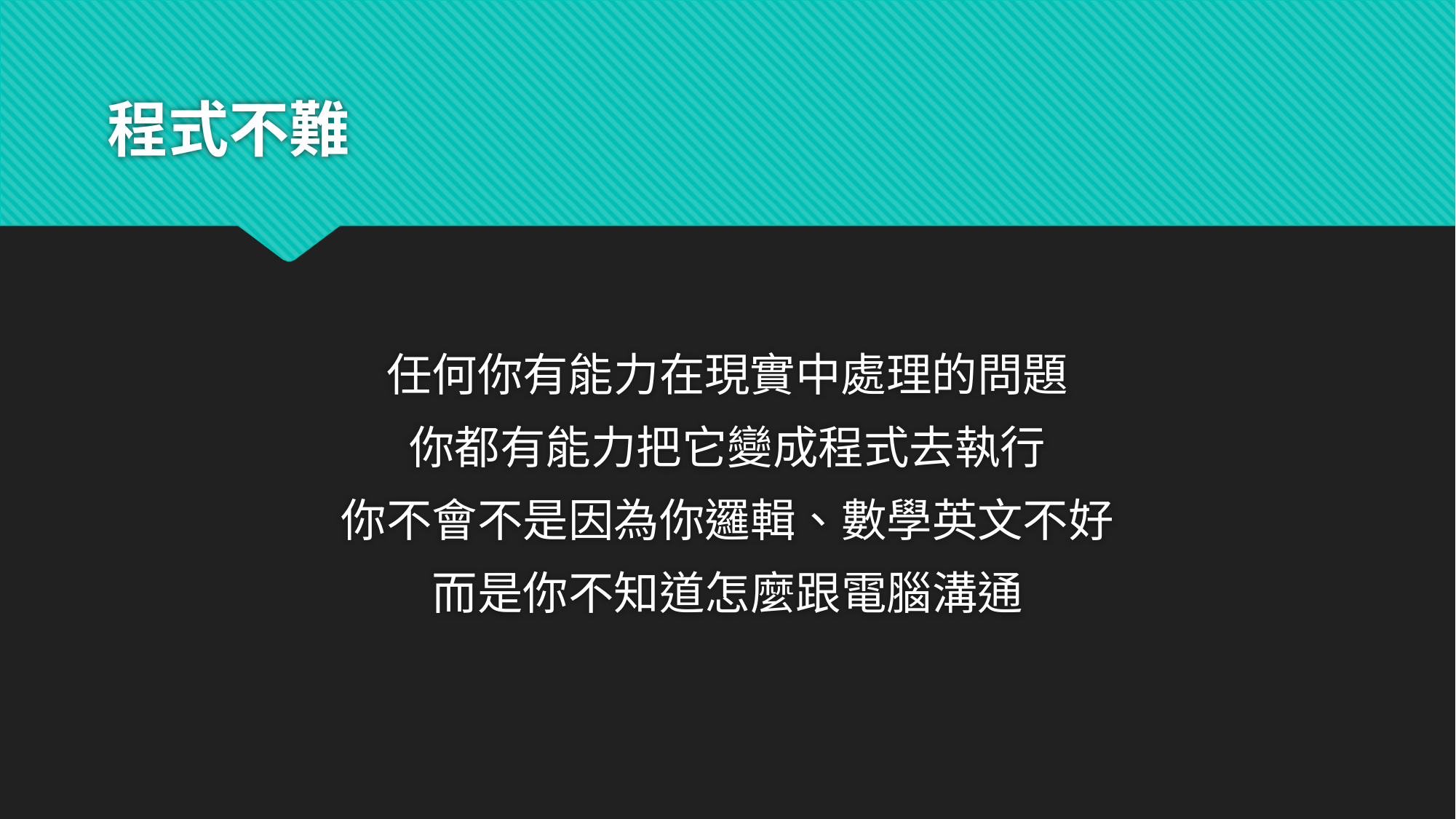

# 程式不難
任何你有能力在現實中處理的問題
你都有能力把它變成程式去執行
你不會不是因為你邏輯、數學英文不好
而是你不知道怎麼跟電腦溝通